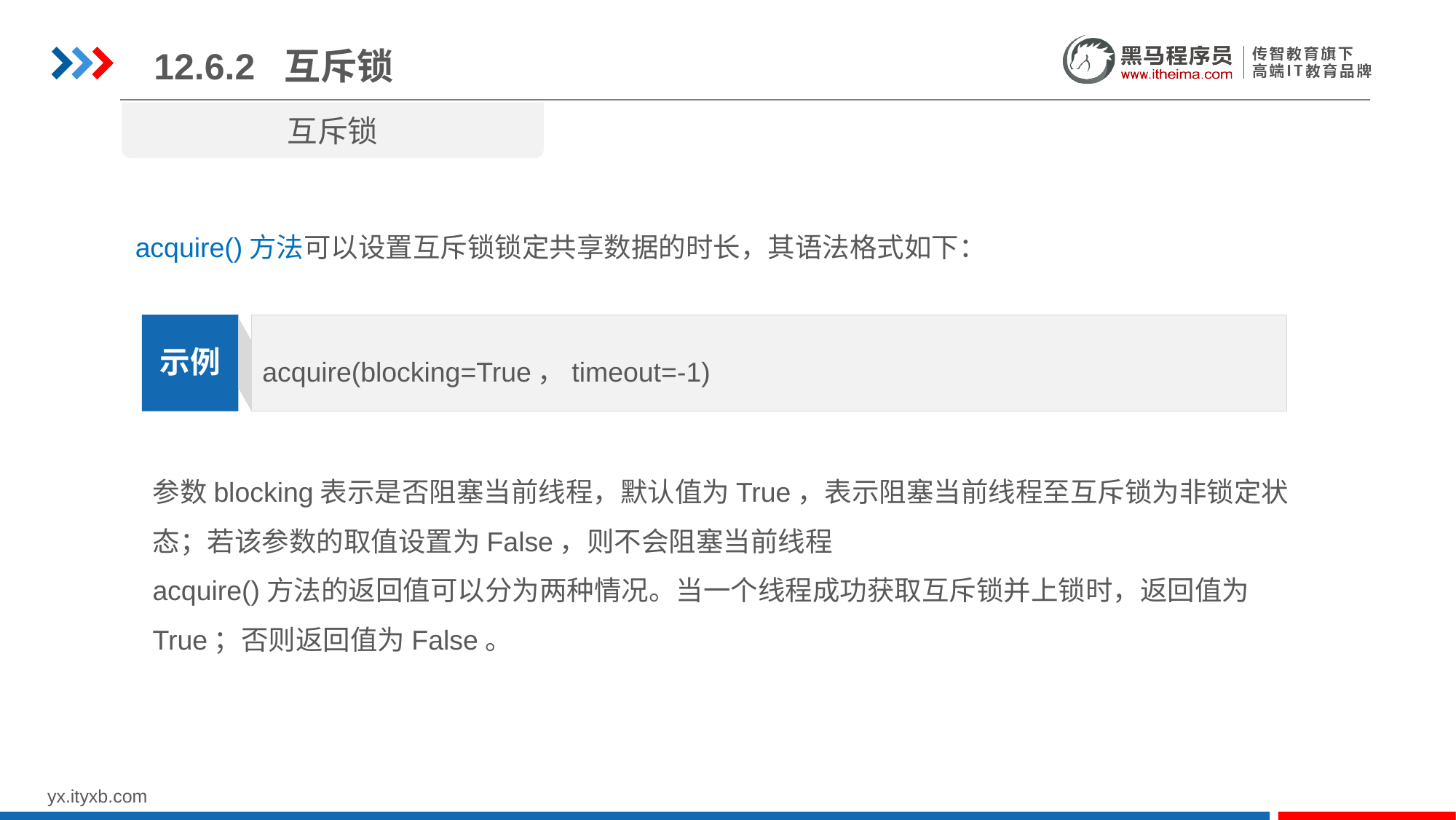

12.6.2  互斥锁

互斥锁
acquire()方法可以设置互斥锁锁定共享数据的时长，其语法格式如下：

acquire(blocking=True，timeout=-1)

示例
参数blocking表示是否阻塞当前线程，默认值为True，表示阻塞当前线程至互斥锁为非锁定状态；若该参数的取值设置为False，则不会阻塞当前线程
acquire()方法的返回值可以分为两种情况。当一个线程成功获取互斥锁并上锁时，返回值为True；否则返回值为False。